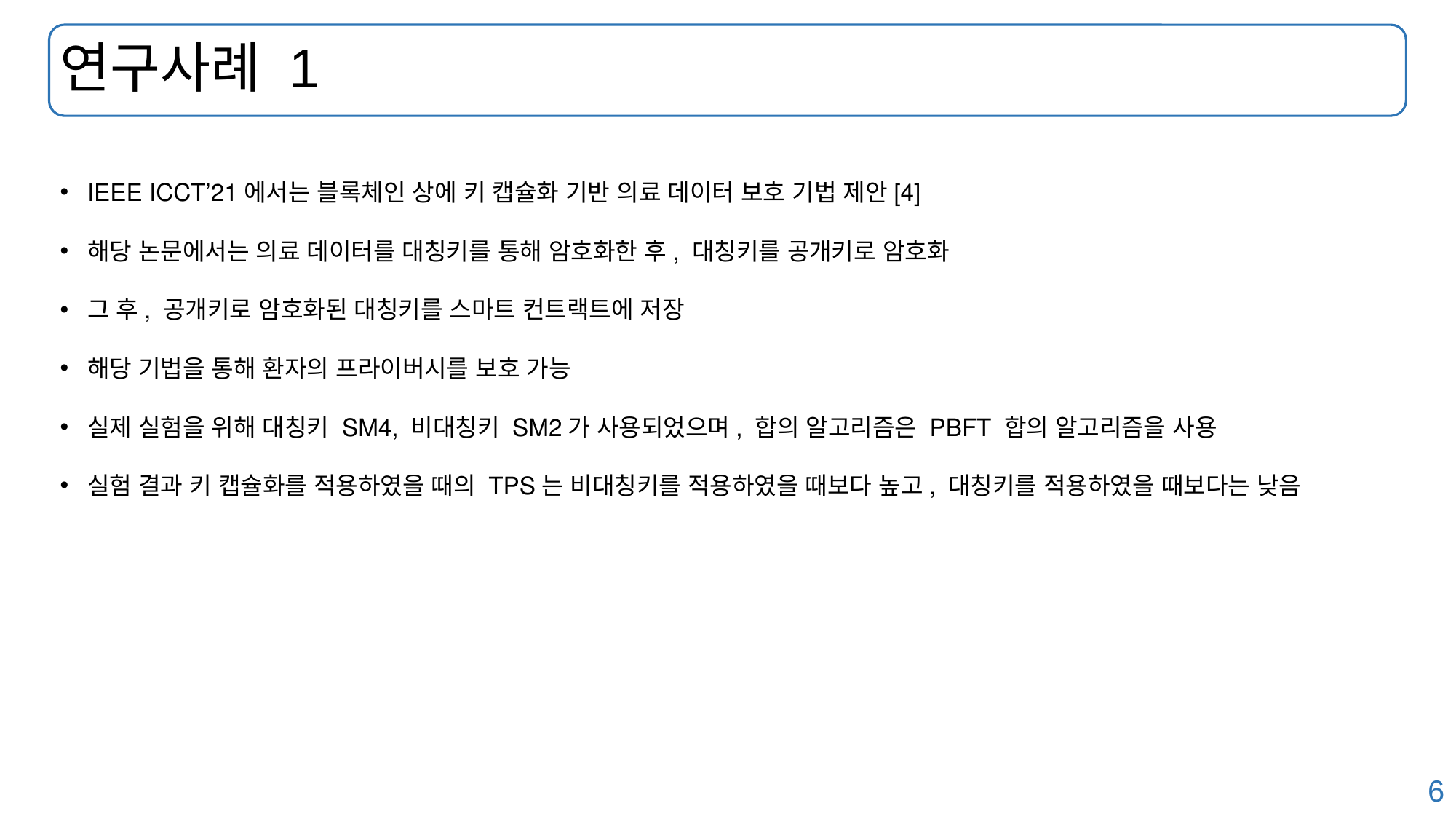

# 연구사례 1
IEEE ICCT’21에서는 블록체인 상에 키 캡슐화 기반 의료 데이터 보호 기법 제안[4]
해당 논문에서는 의료 데이터를 대칭키를 통해 암호화한 후, 대칭키를 공개키로 암호화
그 후, 공개키로 암호화된 대칭키를 스마트 컨트랙트에 저장
해당 기법을 통해 환자의 프라이버시를 보호 가능
실제 실험을 위해 대칭키 SM4, 비대칭키 SM2가 사용되었으며, 합의 알고리즘은 PBFT 합의 알고리즘을 사용
실험 결과 키 캡슐화를 적용하였을 때의 TPS는 비대칭키를 적용하였을 때보다 높고, 대칭키를 적용하였을 때보다는 낮음